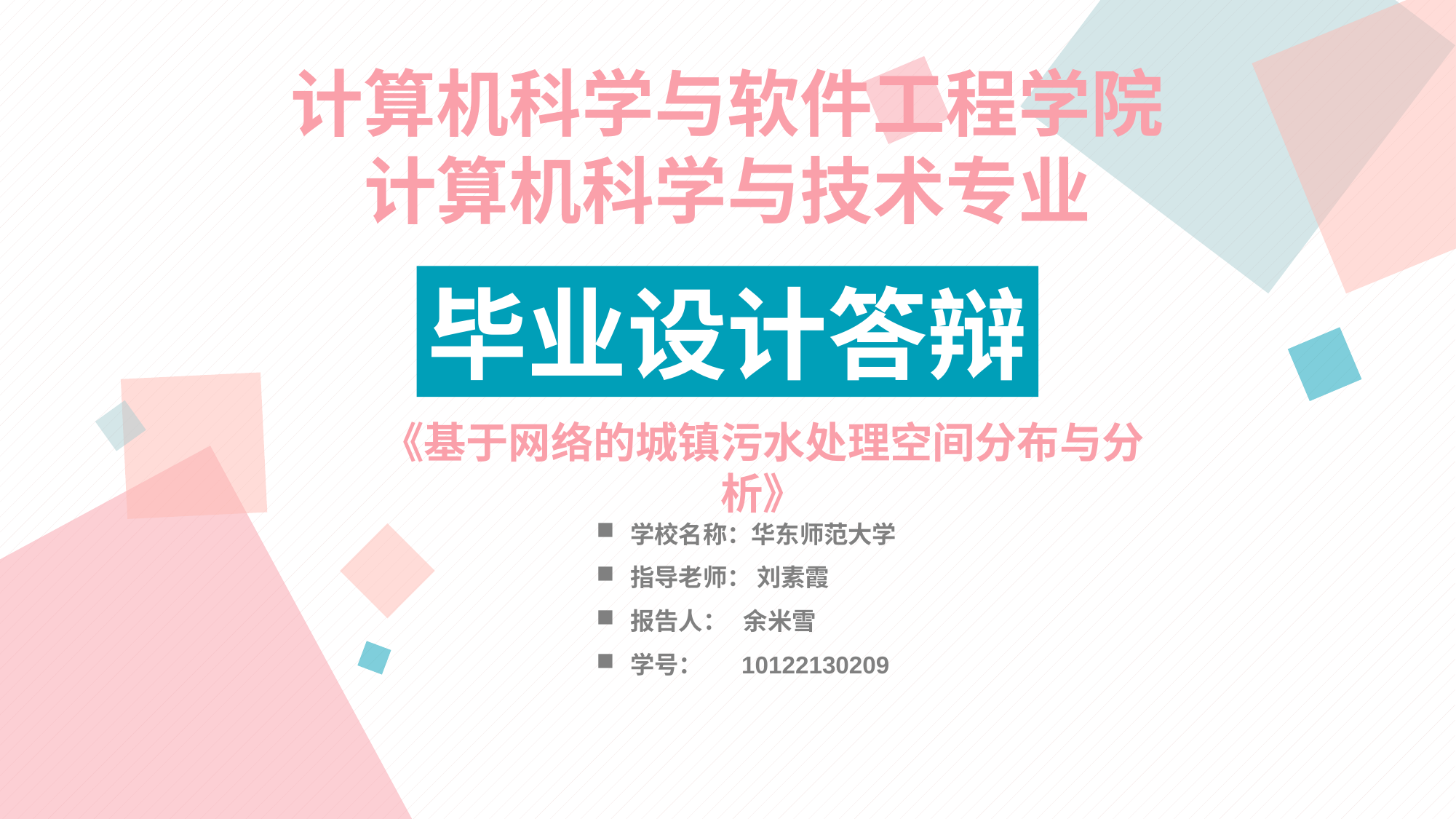

计算机科学与软件工程学院
计算机科学与技术专业
毕业设计答辩
《基于网络的城镇污水处理空间分布与分析》
学校名称：华东师范大学
指导老师： 刘素霞
报告人：   余米雪
学号：      10122130209